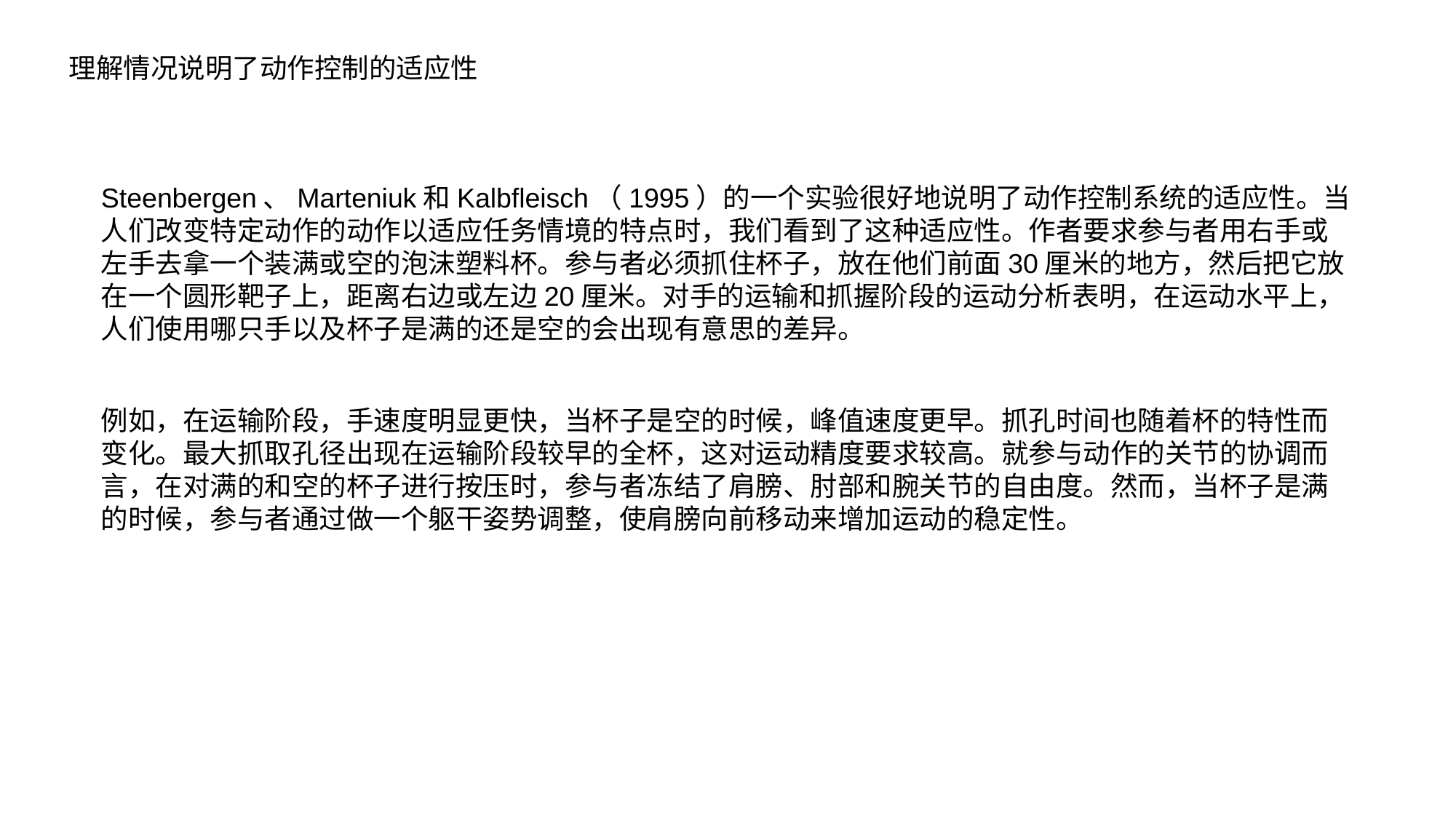

理解情况说明了动作控制的适应性
Steenbergen、Marteniuk和Kalbfleisch（1995）的一个实验很好地说明了动作控制系统的适应性。当人们改变特定动作的动作以适应任务情境的特点时，我们看到了这种适应性。作者要求参与者用右手或左手去拿一个装满或空的泡沫塑料杯。参与者必须抓住杯子，放在他们前面30厘米的地方，然后把它放在一个圆形靶子上，距离右边或左边20厘米。对手的运输和抓握阶段的运动分析表明，在运动水平上，人们使用哪只手以及杯子是满的还是空的会出现有意思的差异。
例如，在运输阶段，手速度明显更快，当杯子是空的时候，峰值速度更早。抓孔时间也随着杯的特性而变化。最大抓取孔径出现在运输阶段较早的全杯，这对运动精度要求较高。就参与动作的关节的协调而言，在对满的和空的杯子进行按压时，参与者冻结了肩膀、肘部和腕关节的自由度。然而，当杯子是满的时候，参与者通过做一个躯干姿势调整，使肩膀向前移动来增加运动的稳定性。